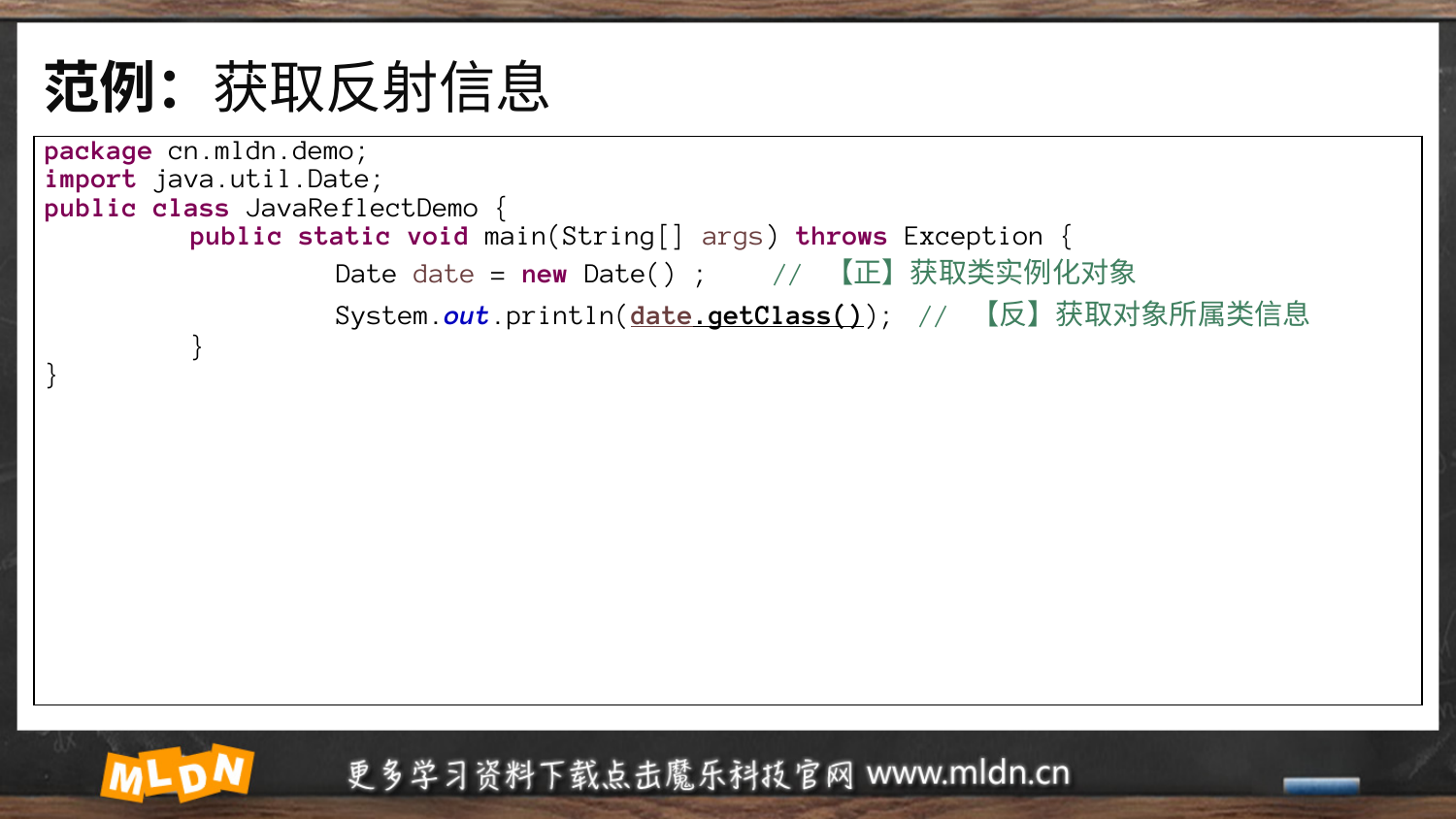

# 范例：获取反射信息
| package cn.mldn.demo; import java.util.Date; public class JavaReflectDemo { public static void main(String[] args) throws Exception { Date date = new Date() ; // 【正】获取类实例化对象 System.out.println(date.getClass()); // 【反】获取对象所属类信息 } } |
| --- |